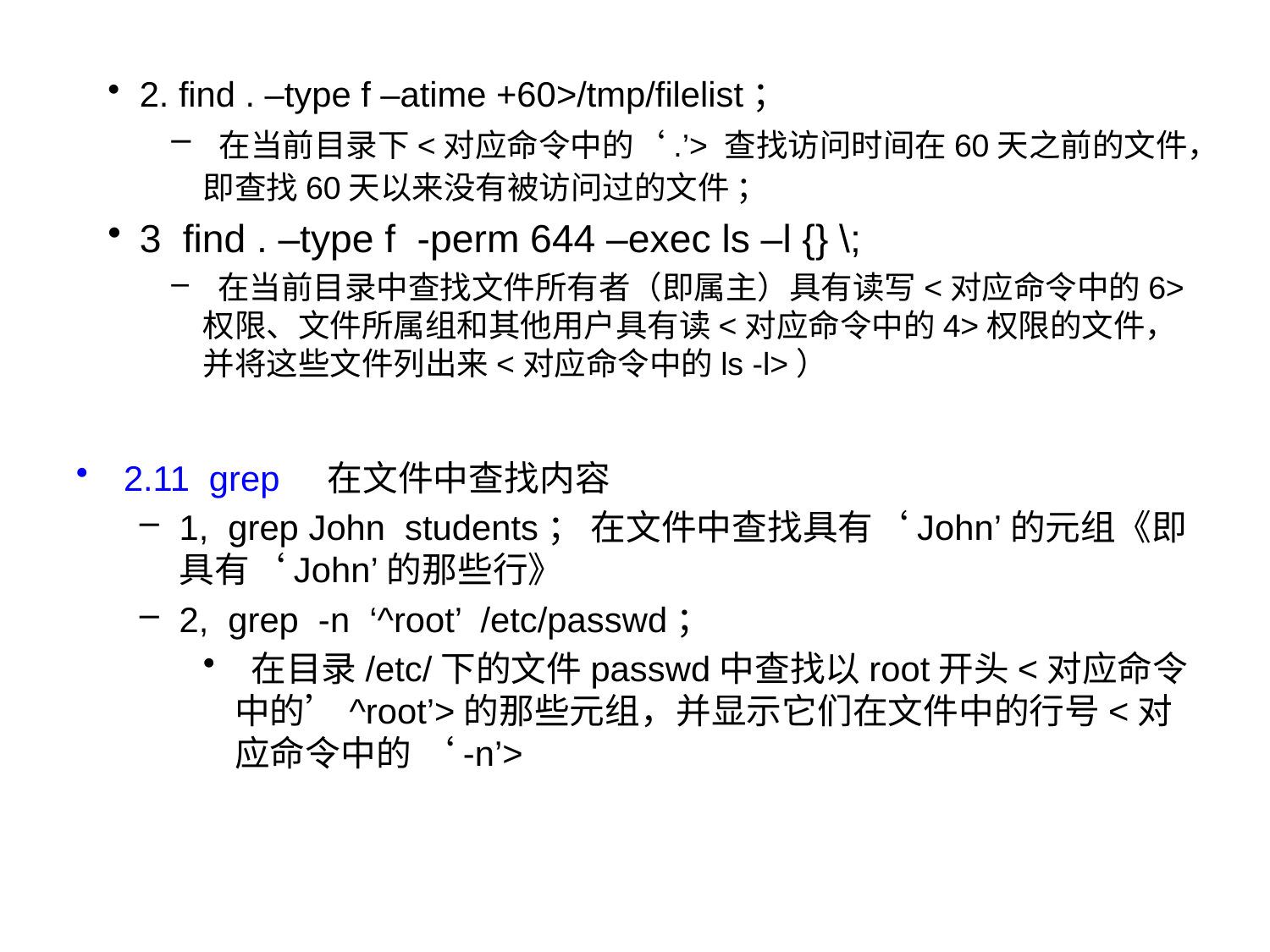

2. find . –type f –atime +60>/tmp/filelist；
 在当前目录下<对应命令中的‘.’> 查找访问时间在60天之前的文件，即查找60天以来没有被访问过的文件 ；
3  find . –type f  -perm 644 –exec ls –l {} \;
 在当前目录中查找文件所有者（即属主）具有读写<对应命令中的6>权限、文件所属组和其他用户具有读<对应命令中的4>权限的文件，并将这些文件列出来<对应命令中的ls -l>）

2.11  grep    在文件中查找内容
1,  grep John  students； 在文件中查找具有‘John’的元组《即具有‘John’的那些行》
2,  grep  -n  ‘^root’  /etc/passwd；
 在目录/etc/下的文件passwd中查找以root开头<对应命令中的’^root’>的那些元组，并显示它们在文件中的行号<对应命令中的 ‘-n’>